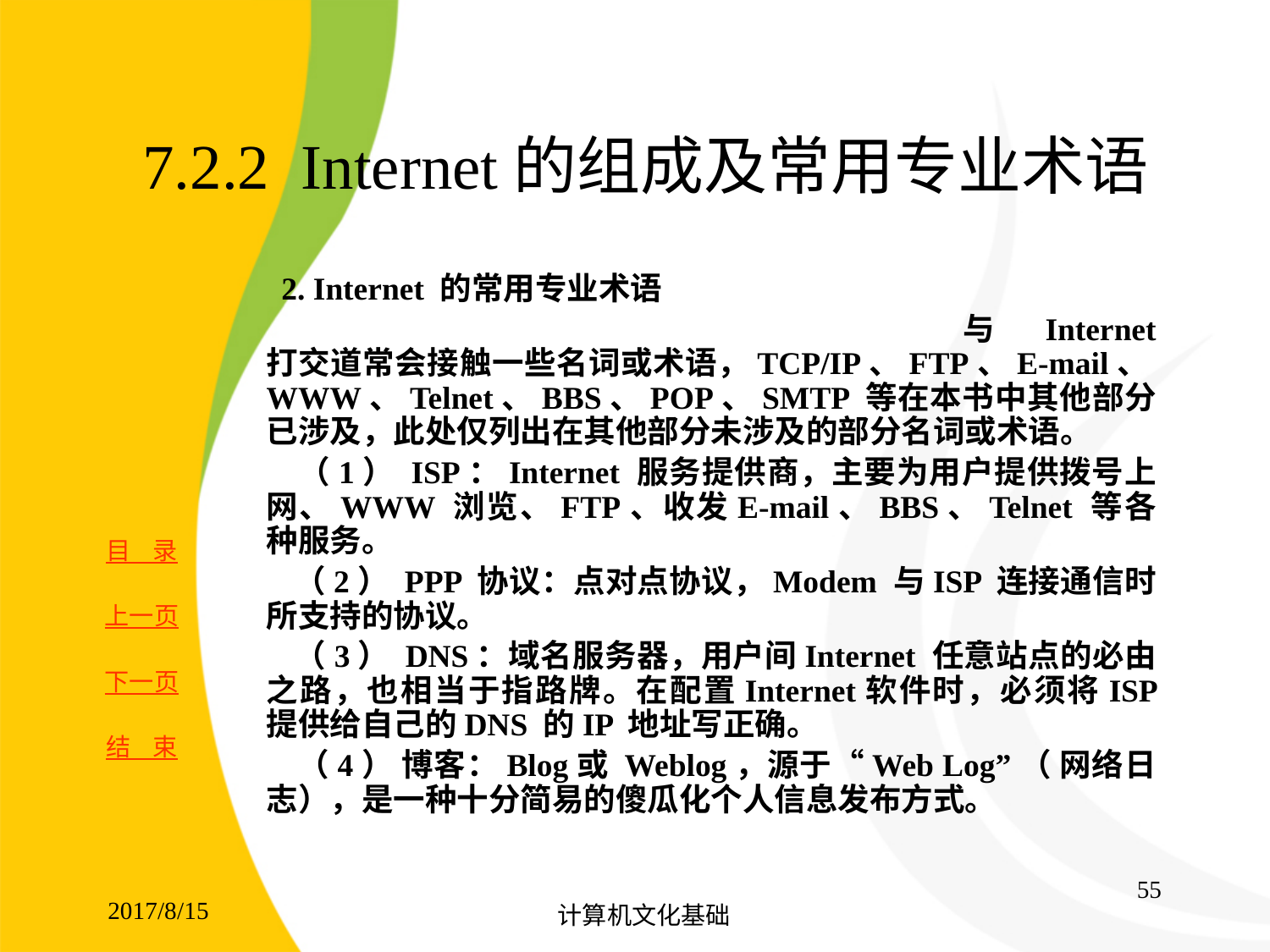

# 7.2.2  Internet的组成及常用专业术语
	  2. Internet 的常用专业术语
              与Internet 打交道常会接触一些名词或术语，TCP/IP、FTP、E-mail、WWW、Telnet、BBS、POP、SMTP 等在本书中其他部分已涉及，此处仅列出在其他部分未涉及的部分名词或术语。
         （1） ISP：Internet 服务提供商，主要为用户提供拨号上网、WWW 浏览、FTP、收发E-mail、BBS、Telnet 等各种服务。
         （2） PPP 协议：点对点协议，Modem 与ISP 连接通信时所支持的协议。
         （3） DNS：域名服务器，用户间Internet 任意站点的必由之路，也相当于指路牌。在配置Internet软件时，必须将ISP 提供给自己的DNS 的IP 地址写正确。
         （4） 博客：Blog或 Weblog，源于“Web Log”（ 网络日志），是一种十分简易的傻瓜化个人信息发布方式。
55
2017/8/15